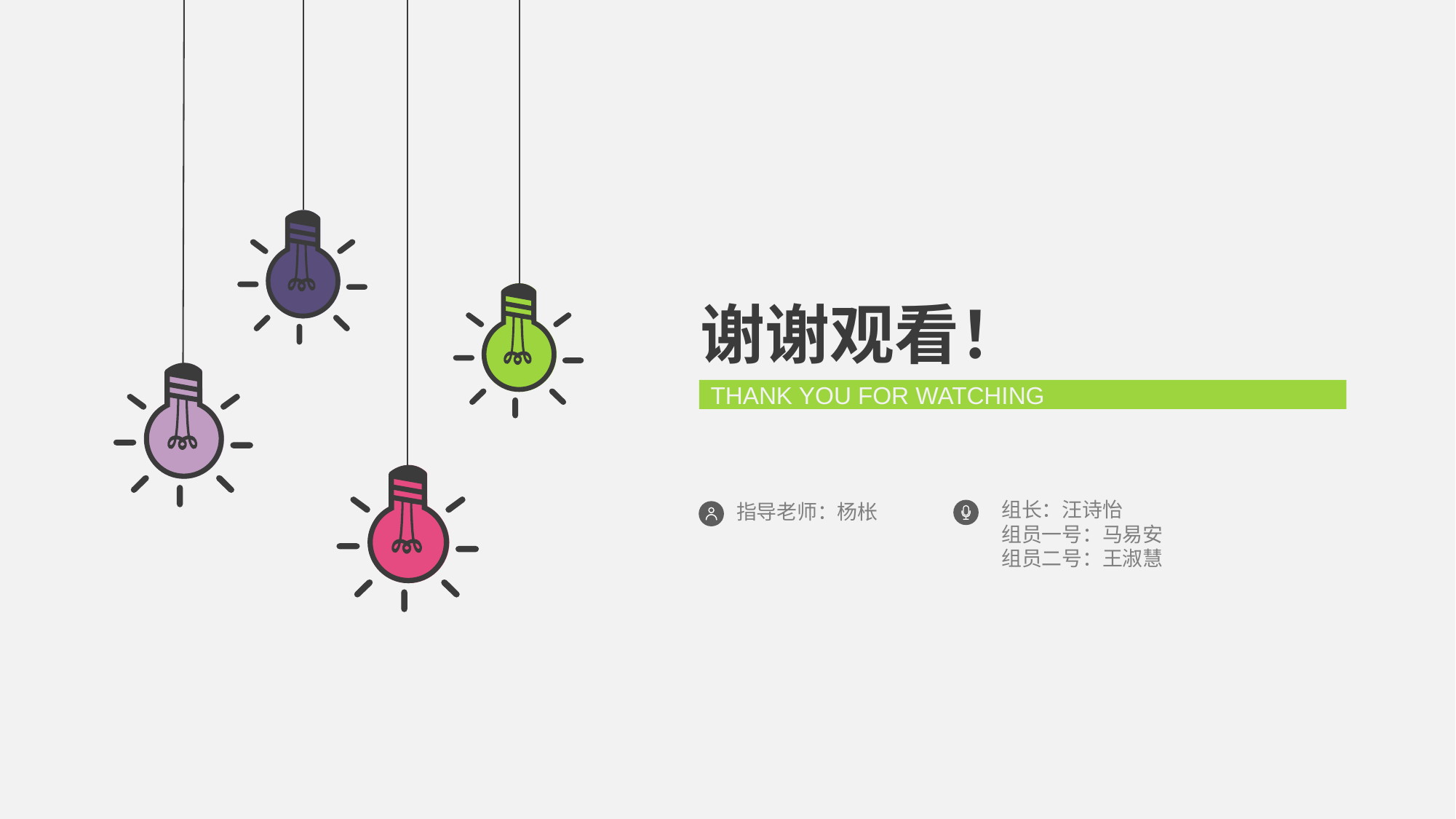

谢谢观看！
THANK YOU FOR WATCHING
组长：汪诗怡
组员一号：马易安
组员二号：王淑慧
指导老师：杨枨